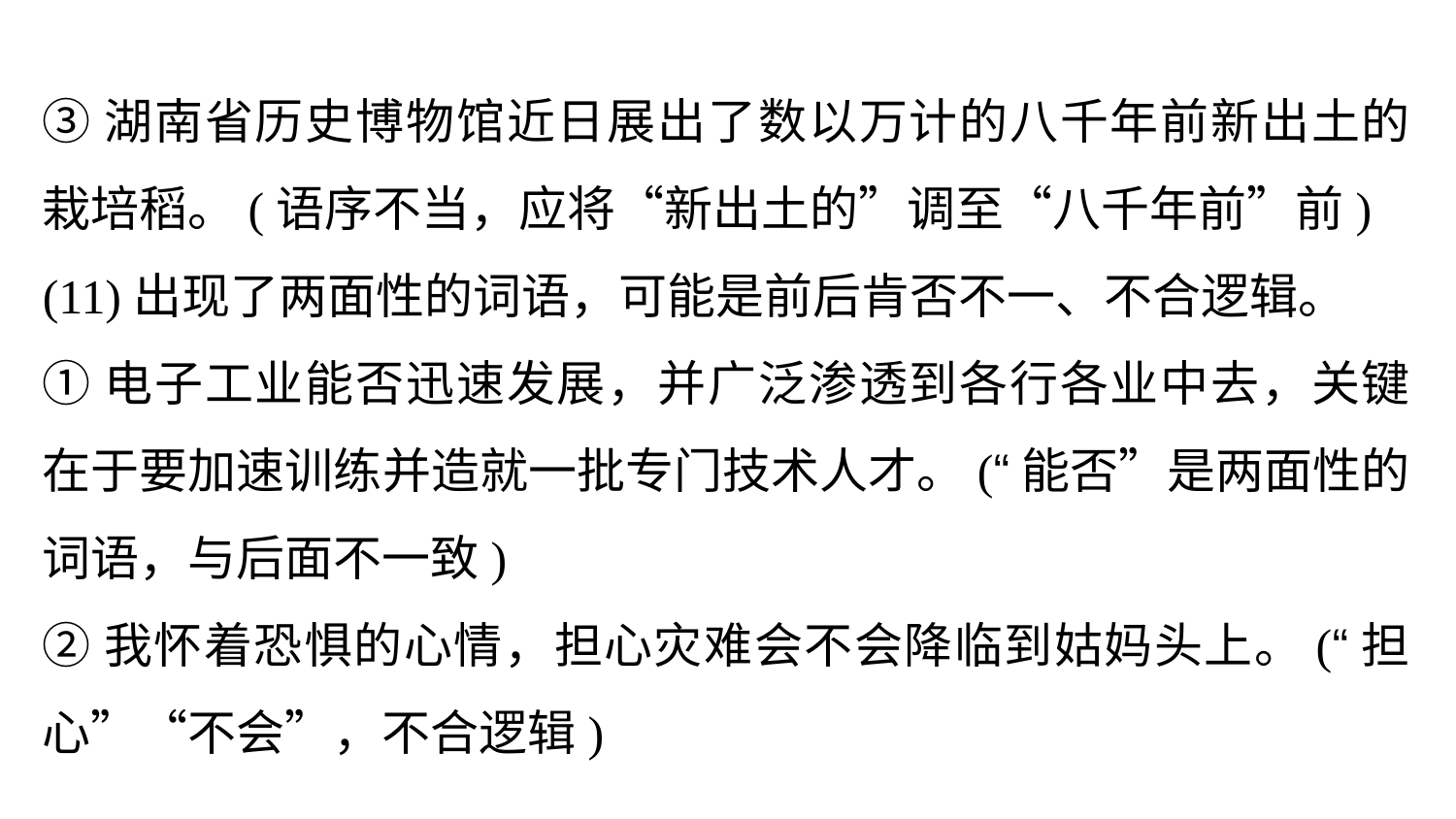

③湖南省历史博物馆近日展出了数以万计的八千年前新出土的栽培稻。(语序不当，应将“新出土的”调至“八千年前”前)
(11)出现了两面性的词语，可能是前后肯否不一、不合逻辑。
①电子工业能否迅速发展，并广泛渗透到各行各业中去，关键在于要加速训练并造就一批专门技术人才。(“能否”是两面性的词语，与后面不一致)
②我怀着恐惧的心情，担心灾难会不会降临到姑妈头上。(“担心”“不会”，不合逻辑)